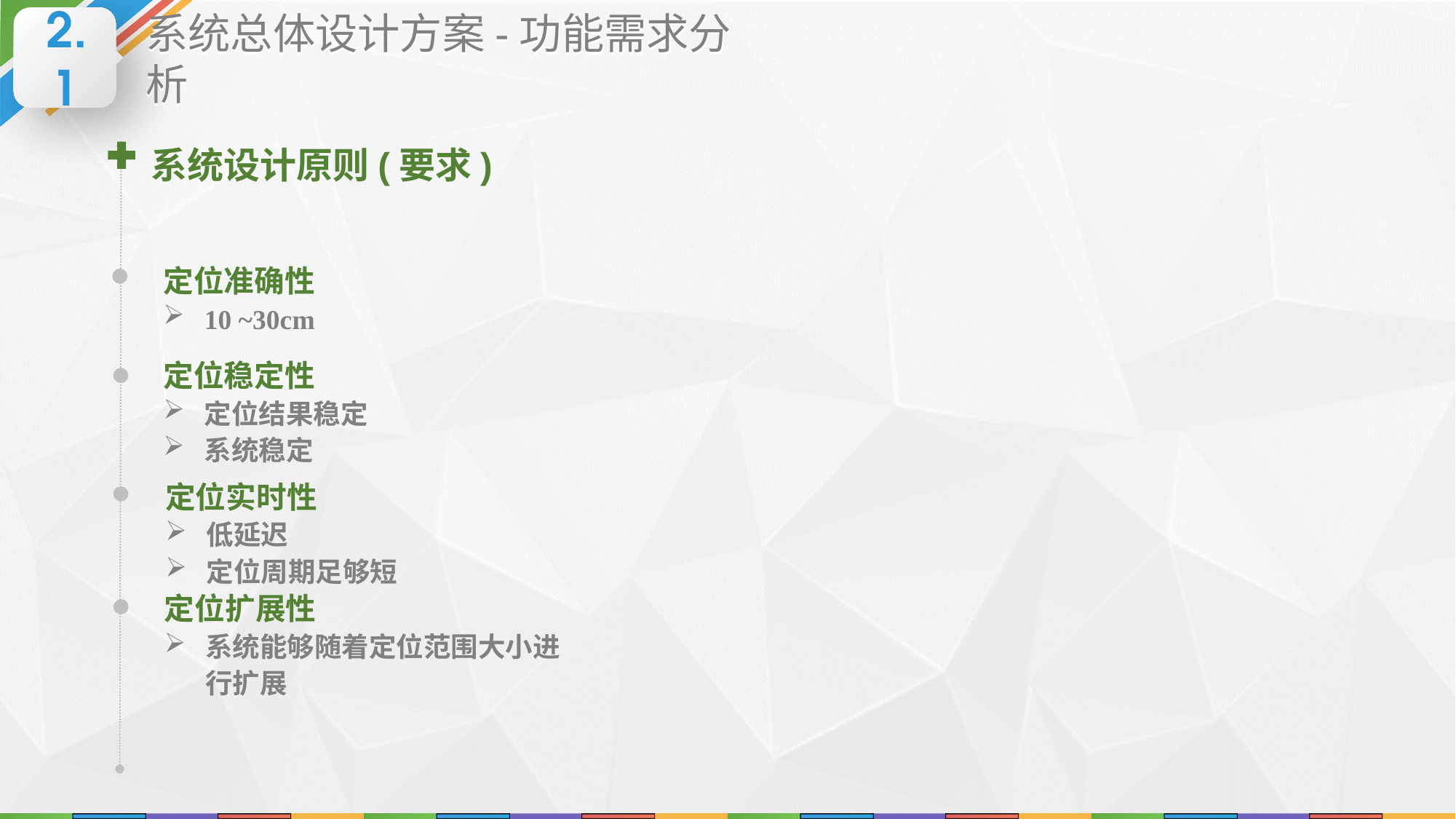

2.1
系统总体设计方案-功能需求分析

系统设计原则(要求)
定位准确性
10 ~30cm

定位稳定性
定位结果稳定
系统稳定

定位实时性
低延迟
定位周期足够短

定位扩展性
系统能够随着定位范围大小进行扩展